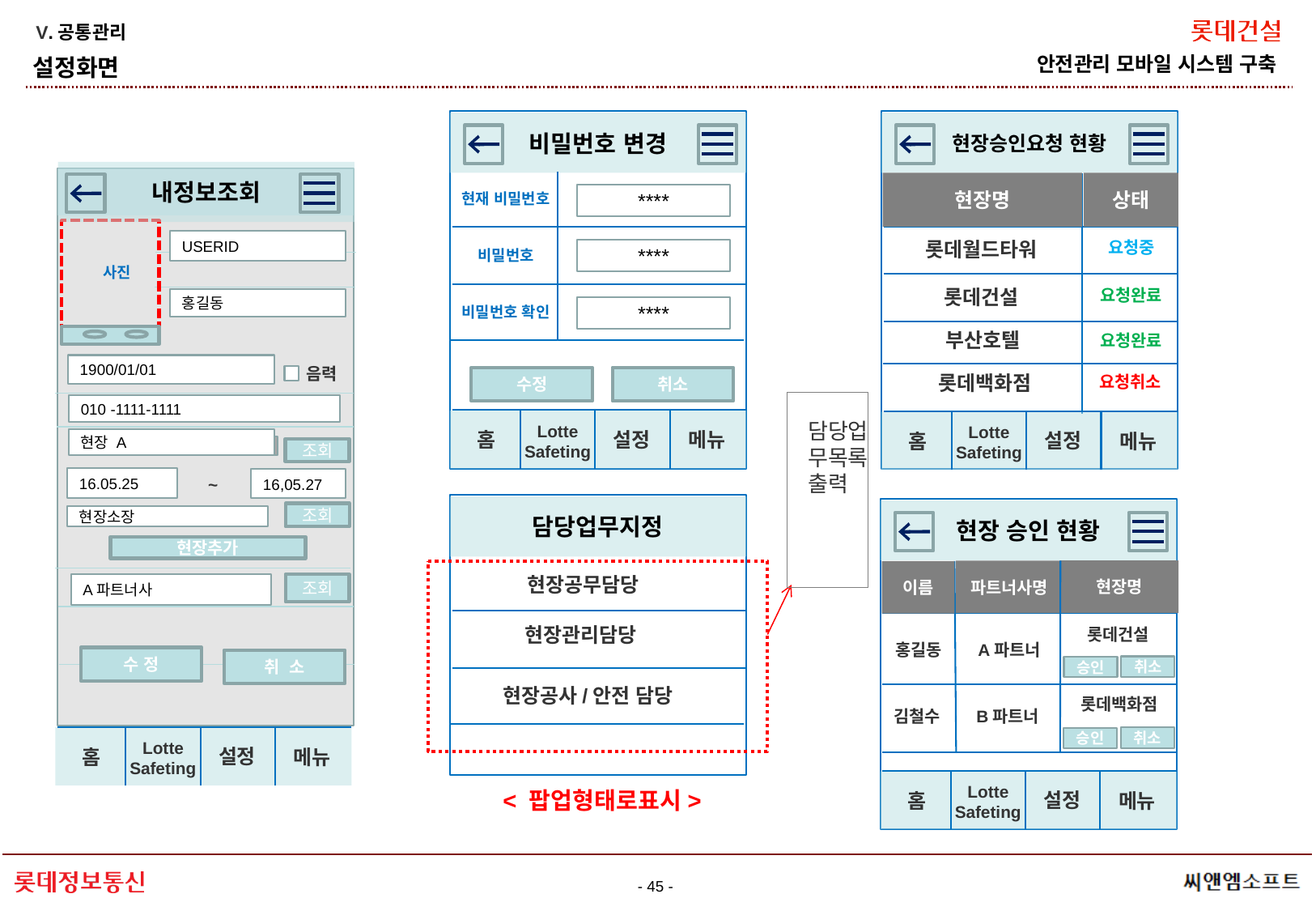

V.공통관리
설정화면

비밀번호 변경
현장승인요청 현황

내정보조회

현장명
상태

현재 비밀번호
****

USERID
롯데월드타워
요청중
비밀번호
****
사진
롯데건설
요청완료
홍길동
비밀번호 확인
****
부산호텔
요청완료

1900/01/01
음력
롯데백화점
요청취소

수정
취소

010 -1111-1111

담당업무목록
출력

Lotte
Safeting
Lotte
Safeting
설정
홈
메뉴
설정
홈
메뉴
현장 A
현장A
조회
~
16.05.25
16,05.27

담당업무지정

현장 승인 현황
조회
현장소장

현장추가
현장명
파트너사명
이름

현장공무담당
A파트너사
조회
현장관리담당
롯데건설
홍길동
A파트너
수 정
취  소
취소
승인
현장공사/안전 담당
롯데백화점
김철수
B파트너
취소

승인
Lotte
Safeting
설정
홈
메뉴

Lotte
Safeting
< 팝업형태로표시>
설정
홈
메뉴